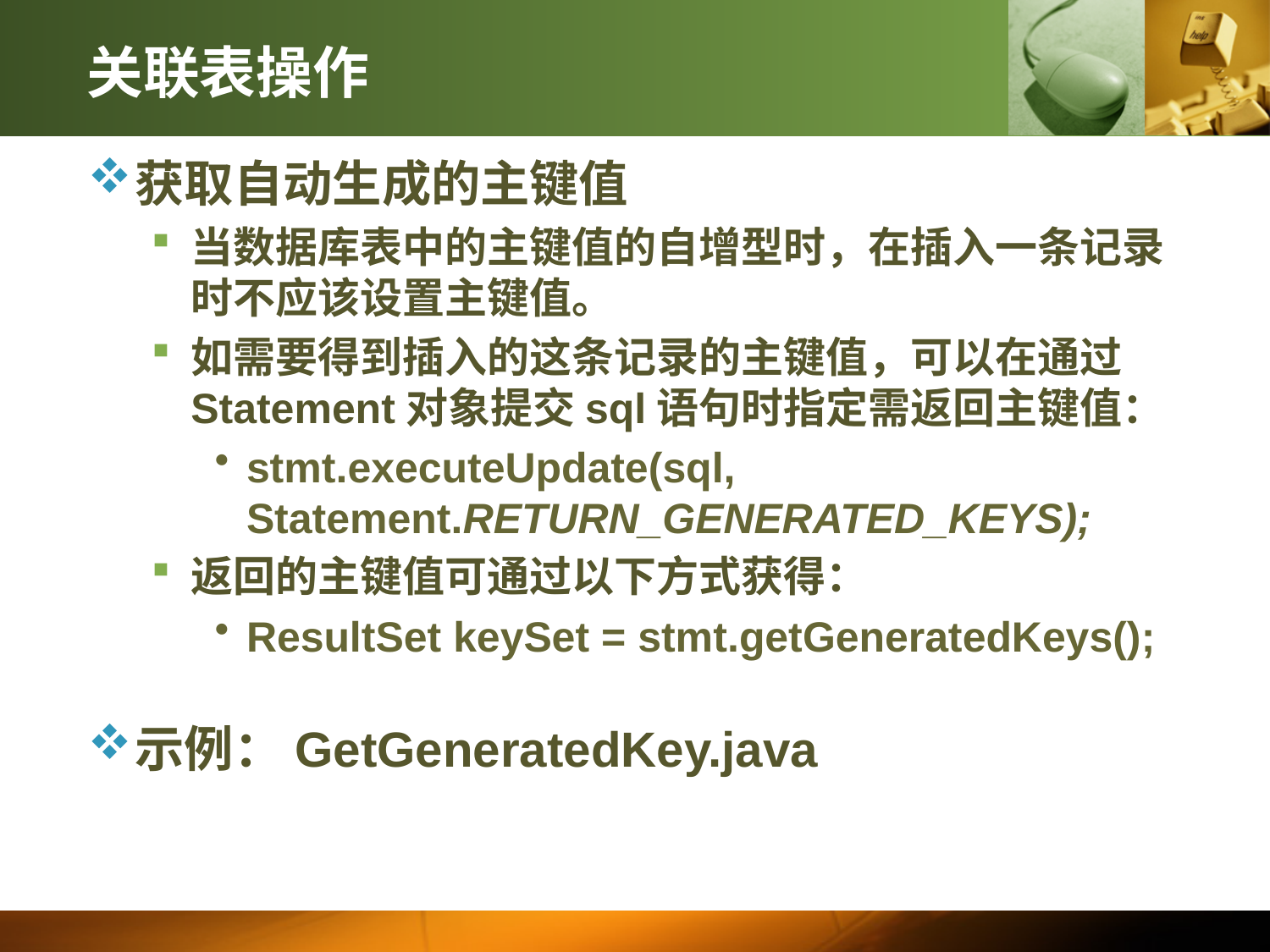

# 关联表操作
获取自动生成的主键值
当数据库表中的主键值的自增型时，在插入一条记录时不应该设置主键值。
如需要得到插入的这条记录的主键值，可以在通过Statement对象提交sql语句时指定需返回主键值：
stmt.executeUpdate(sql, Statement.RETURN_GENERATED_KEYS);
返回的主键值可通过以下方式获得：
ResultSet keySet = stmt.getGeneratedKeys();

示例：GetGeneratedKey.java